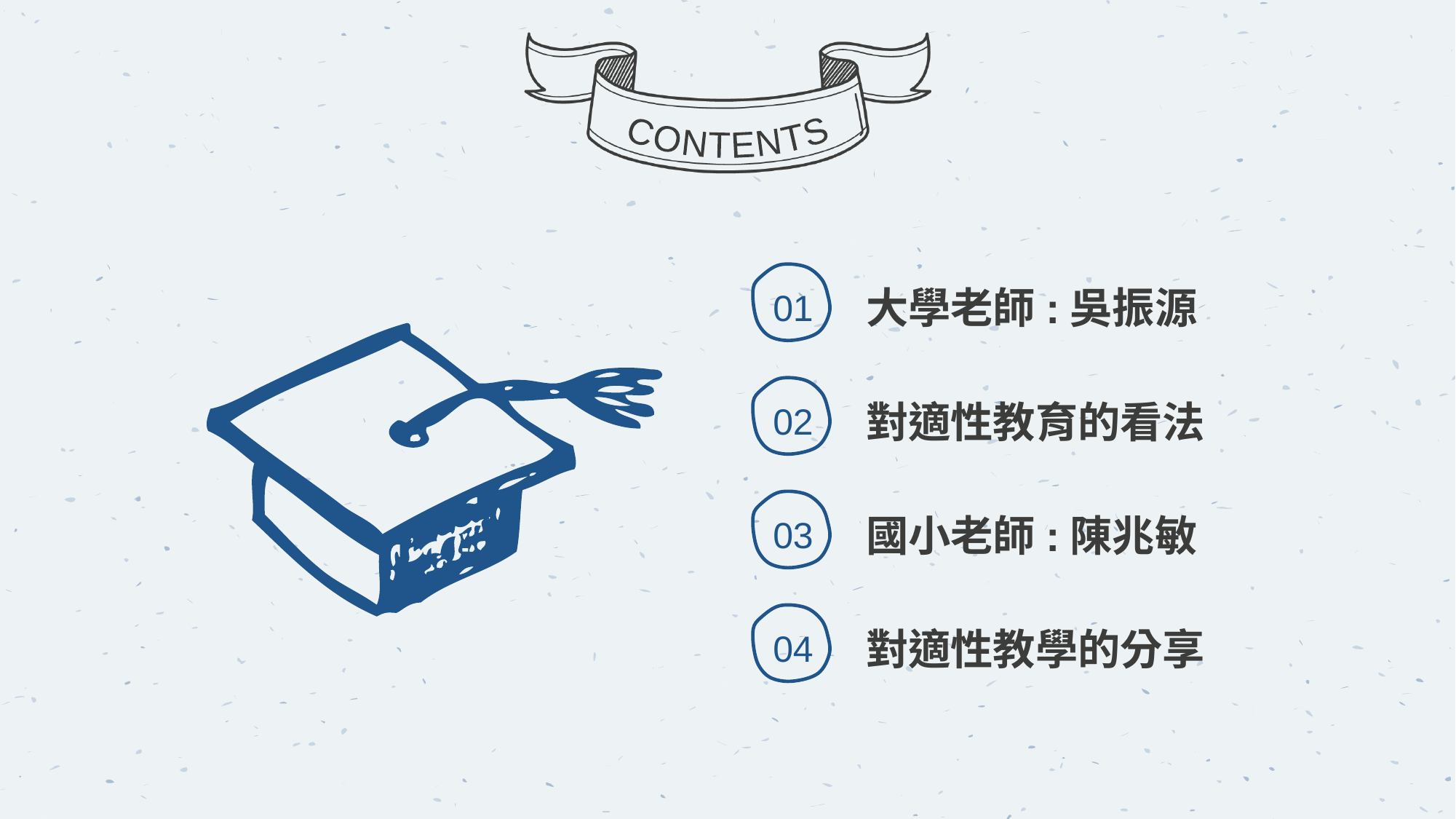

CONTENTS

01
大學老師:吳振源

02
對適性教育的看法

03
國小老師:陳兆敏

04
對適性教學的分享